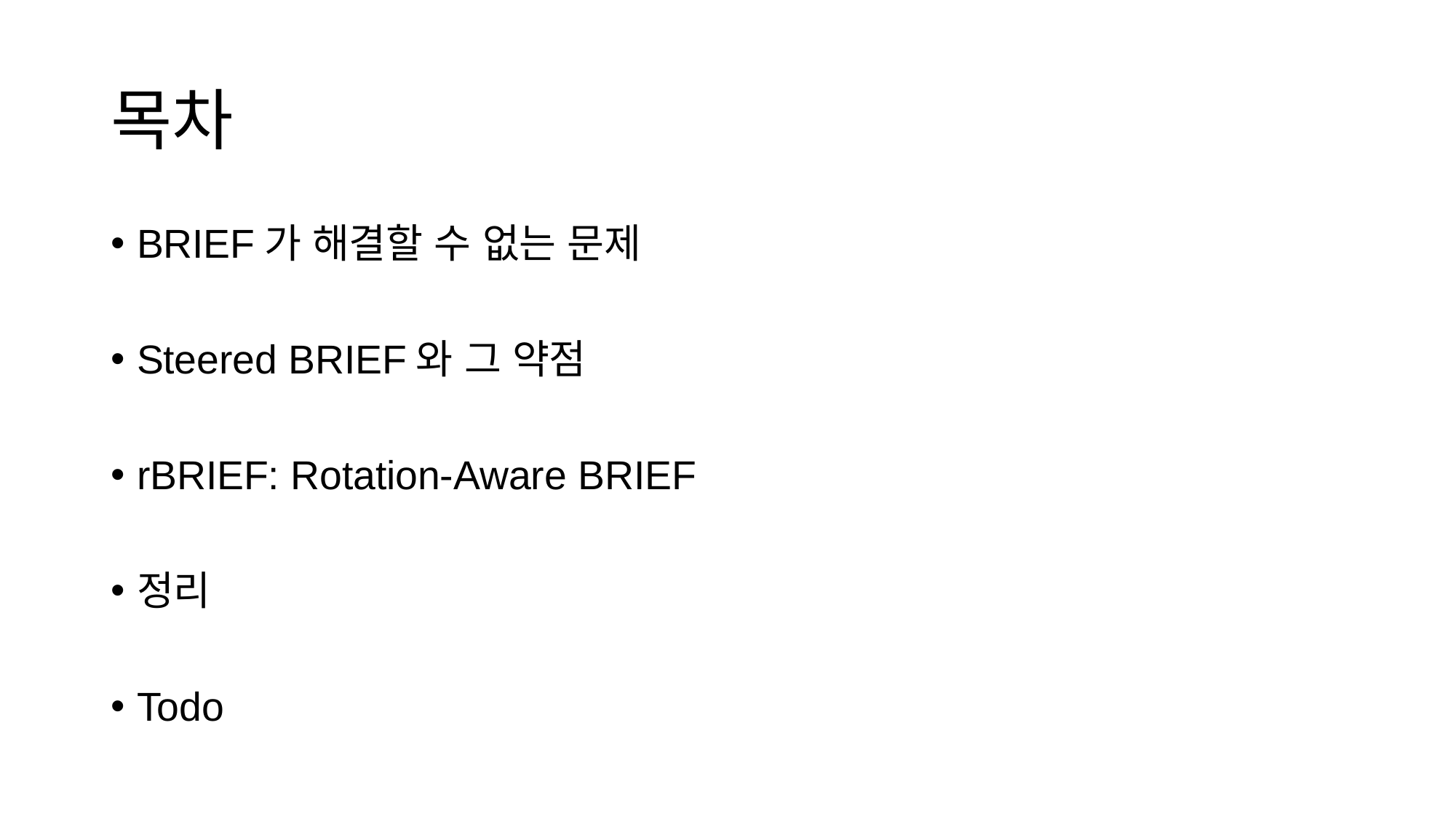

# 목차
BRIEF가 해결할 수 없는 문제

Steered BRIEF와 그 약점

rBRIEF: Rotation-Aware BRIEF

정리

Todo